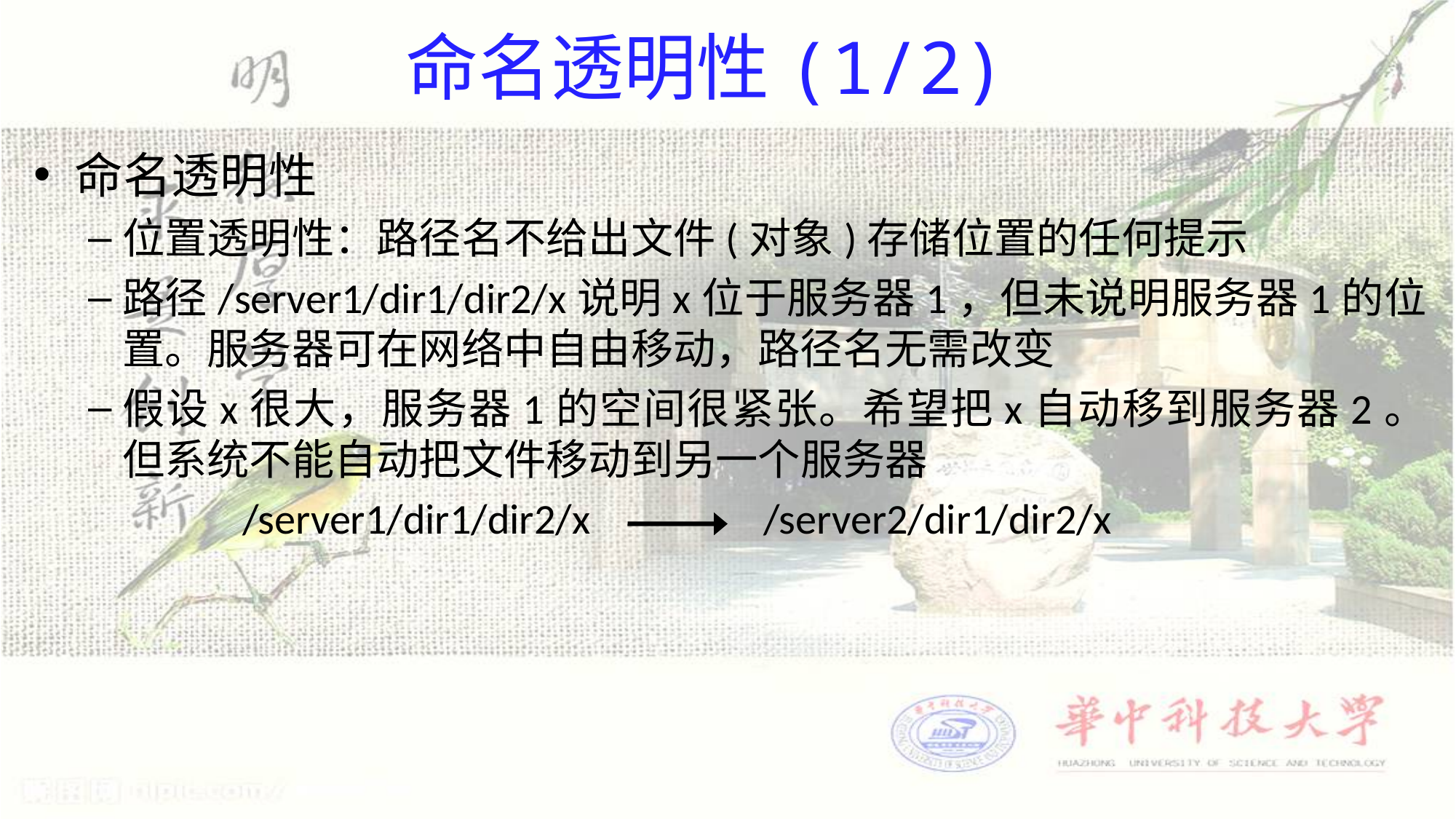

# 命名透明性(1/2)
命名透明性
位置透明性：路径名不给出文件(对象)存储位置的任何提示
路径/server1/dir1/dir2/x说明x位于服务器1，但未说明服务器1的位置。服务器可在网络中自由移动，路径名无需改变
假设x很大，服务器1的空间很紧张。希望把x自动移到服务器2。但系统不能自动把文件移动到另一个服务器
                /server1/dir1/dir2/x                  /server2/dir1/dir2/x